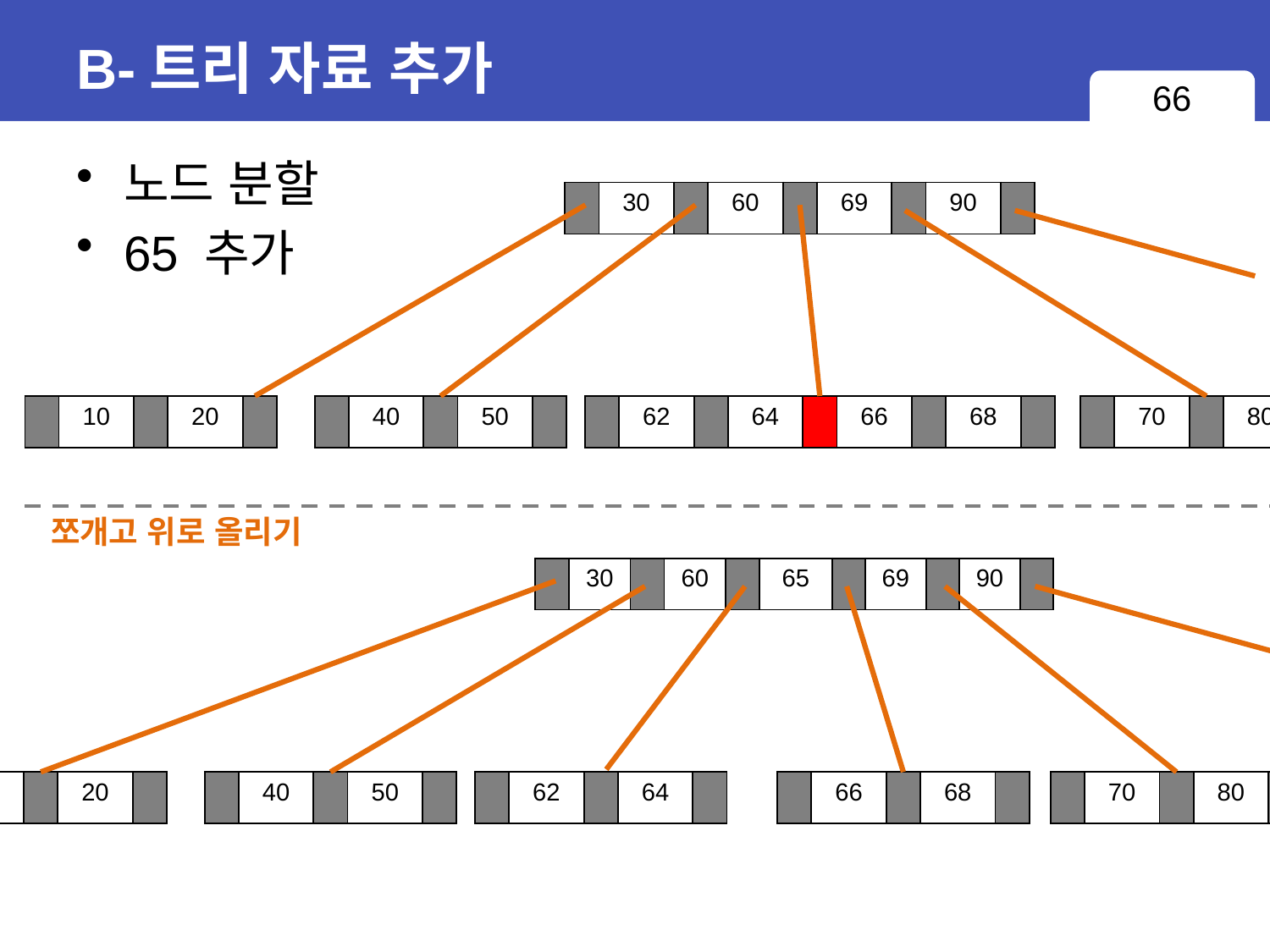

# B-트리 자료 추가
66
노드 분할
65 추가
|  | 30 |  | 60 |  | 69 |  | 90 |  |
| --- | --- | --- | --- | --- | --- | --- | --- | --- |
|  | 10 |  | 20 |  |
| --- | --- | --- | --- | --- |
|  | 40 |  | 50 |  |
| --- | --- | --- | --- | --- |
|  | 62 |  | 64 |  | 66 |  | 68 |  |
| --- | --- | --- | --- | --- | --- | --- | --- | --- |
|  | 70 |  | 80 |  |
| --- | --- | --- | --- | --- |
쪼개고 위로 올리기
|  | 30 |  | 60 |  | 65 |  | 69 |  | 90 |  |
| --- | --- | --- | --- | --- | --- | --- | --- | --- | --- | --- |
|  | 10 |  | 20 |  |
| --- | --- | --- | --- | --- |
|  | 40 |  | 50 |  |
| --- | --- | --- | --- | --- |
|  | 62 |  | 64 |  |
| --- | --- | --- | --- | --- |
|  | 66 |  | 68 |  |
| --- | --- | --- | --- | --- |
|  | 70 |  | 80 |  |
| --- | --- | --- | --- | --- |